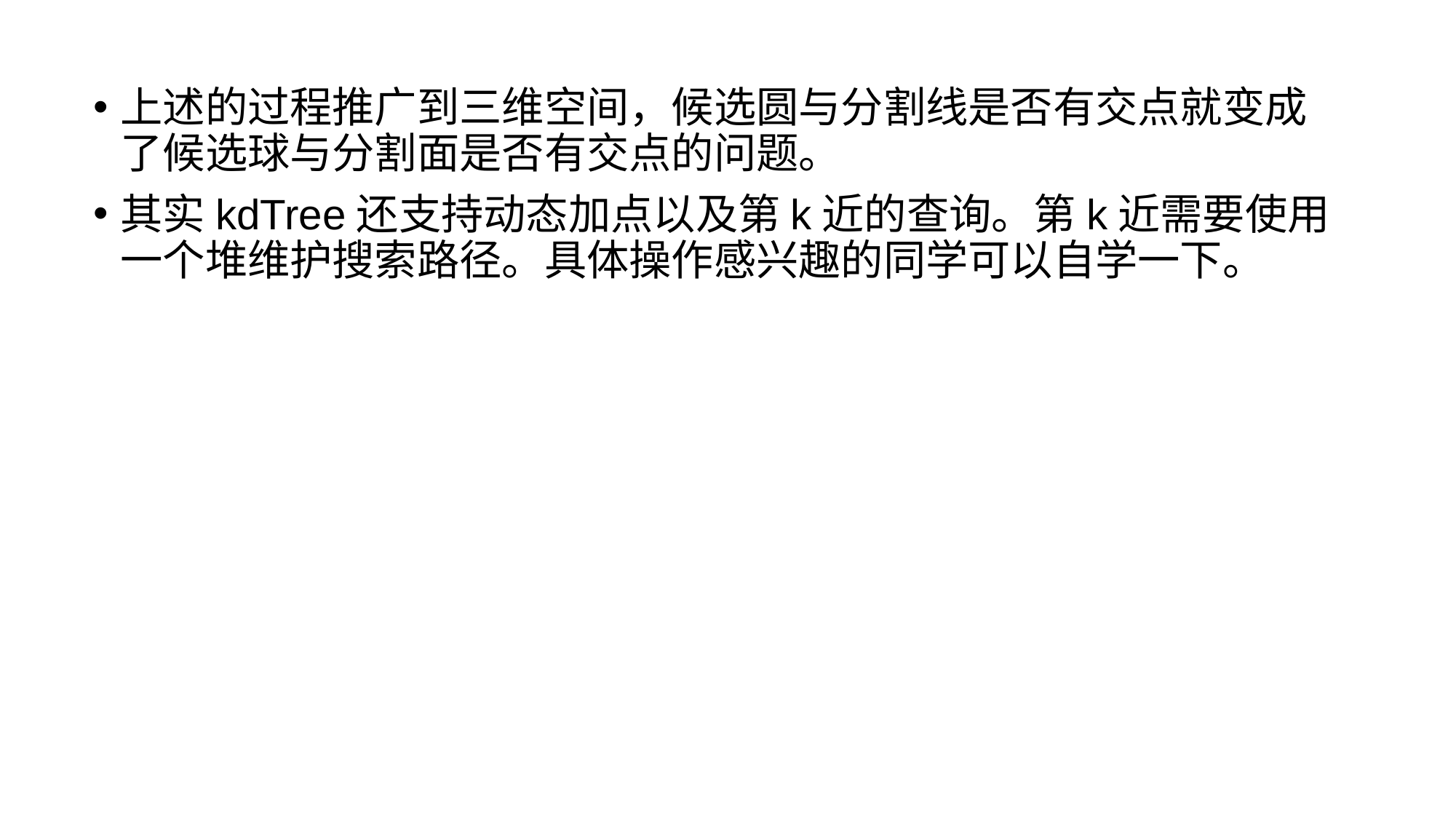

上述的过程推广到三维空间，候选圆与分割线是否有交点就变成了候选球与分割面是否有交点的问题。
其实kdTree还支持动态加点以及第k近的查询。第k近需要使用一个堆维护搜索路径。具体操作感兴趣的同学可以自学一下。